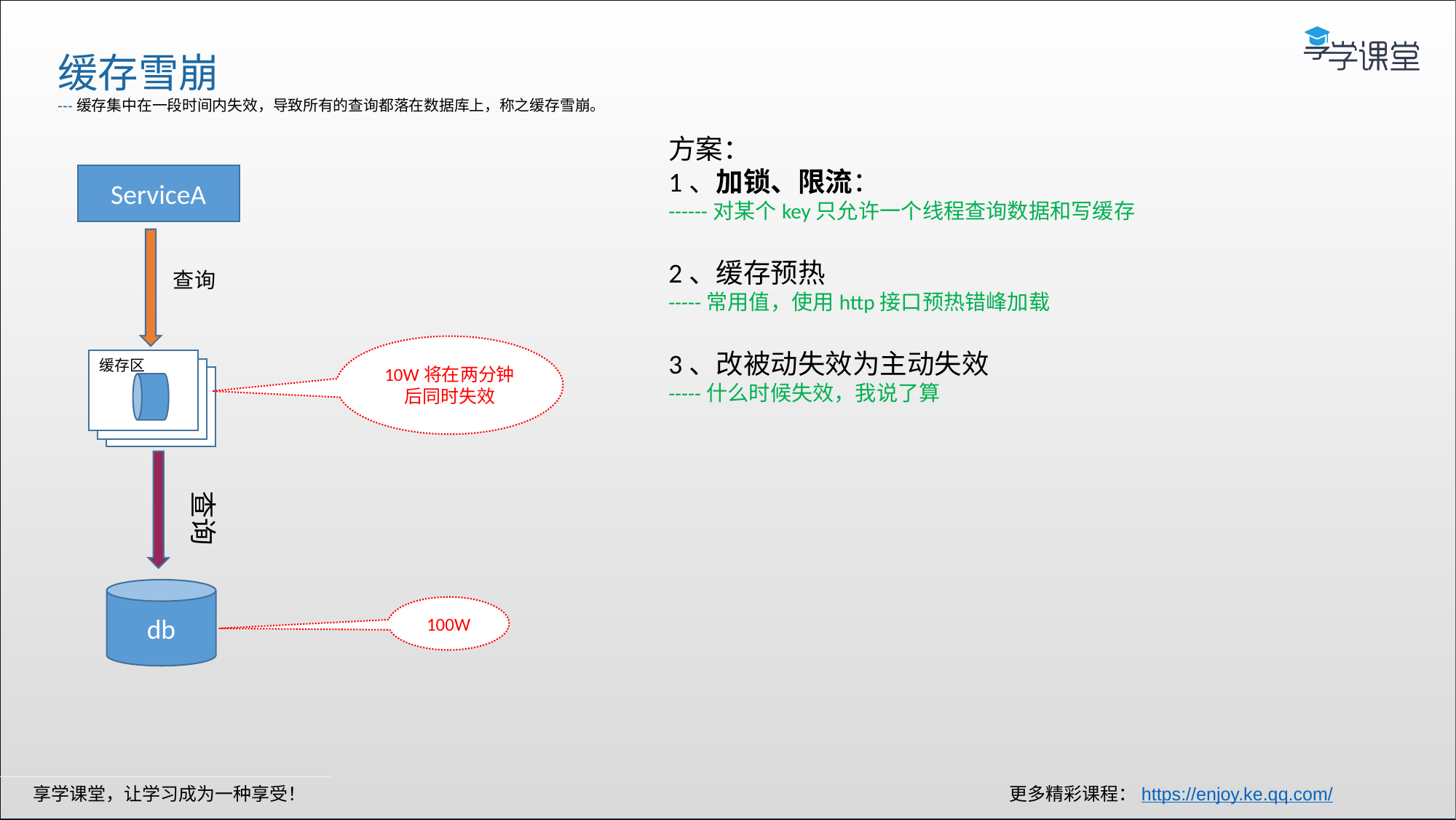

缓存雪崩
---缓存集中在一段时间内失效，导致所有的查询都落在数据库上，称之缓存雪崩。
方案：
1、加锁、限流：
------对某个key只允许一个线程查询数据和写缓存

2、缓存预热
-----常用值，使用http接口预热错峰加载

3、改被动失效为主动失效
-----什么时候失效，我说了算
ServiceA

查询
10W将在两分钟后同时失效
缓存区

查询
db
100W